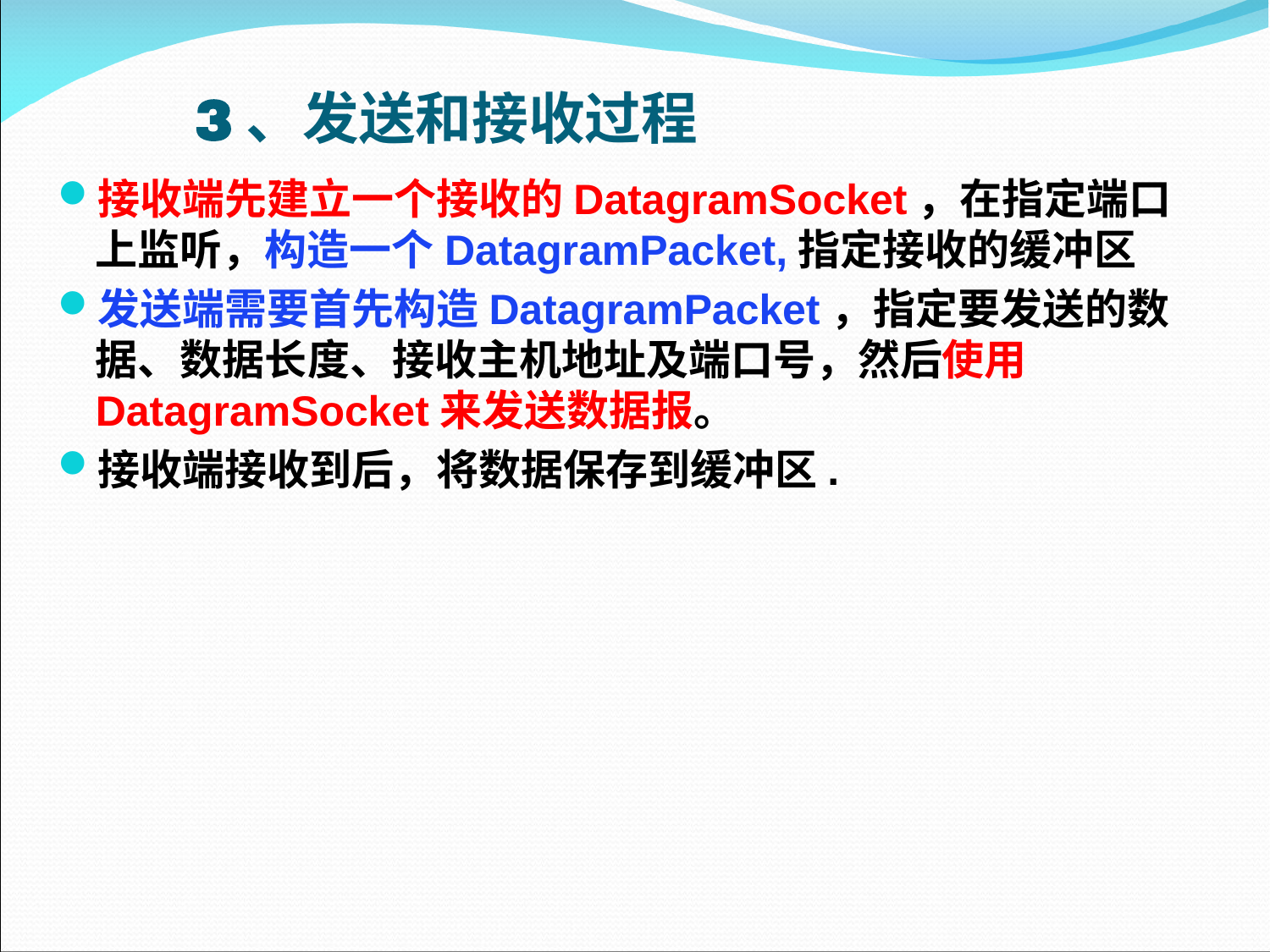

# 3、发送和接收过程
接收端先建立一个接收的DatagramSocket，在指定端口上监听，构造一个DatagramPacket,指定接收的缓冲区
发送端需要首先构造DatagramPacket，指定要发送的数据、数据长度、接收主机地址及端口号，然后使用DatagramSocket来发送数据报。
接收端接收到后，将数据保存到缓冲区.